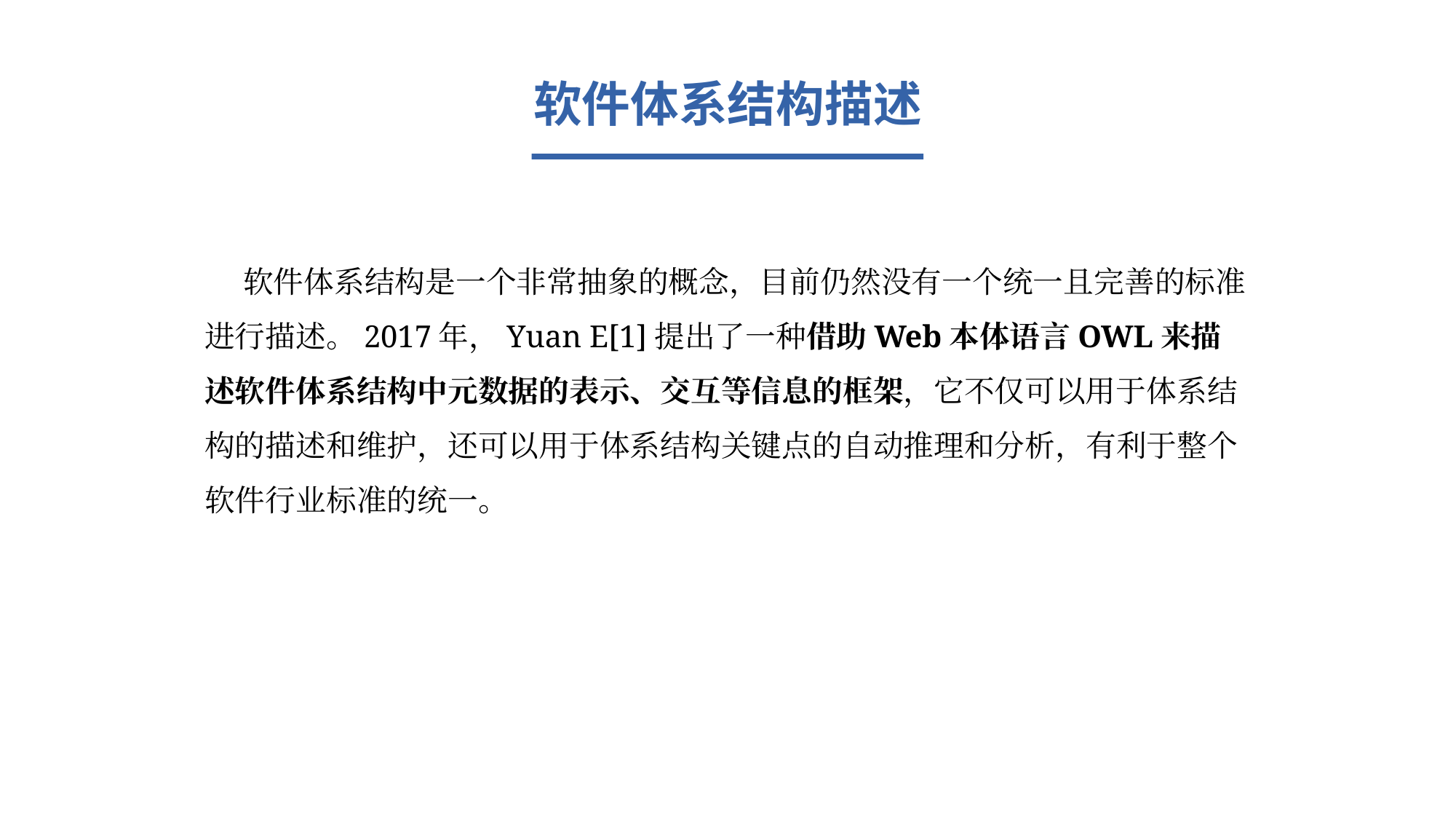

软件体系结构描述

    软件体系结构是一个非常抽象的概念，目前仍然没有一个统一且完善的标准进行描述。2017年，Yuan E[1]提出了一种借助Web本体语言OWL来描述软件体系结构中元数据的表示、交互等信息的框架，它不仅可以用于体系结构的描述和维护，还可以用于体系结构关键点的自动推理和分析，有利于整个软件行业标准的统一。